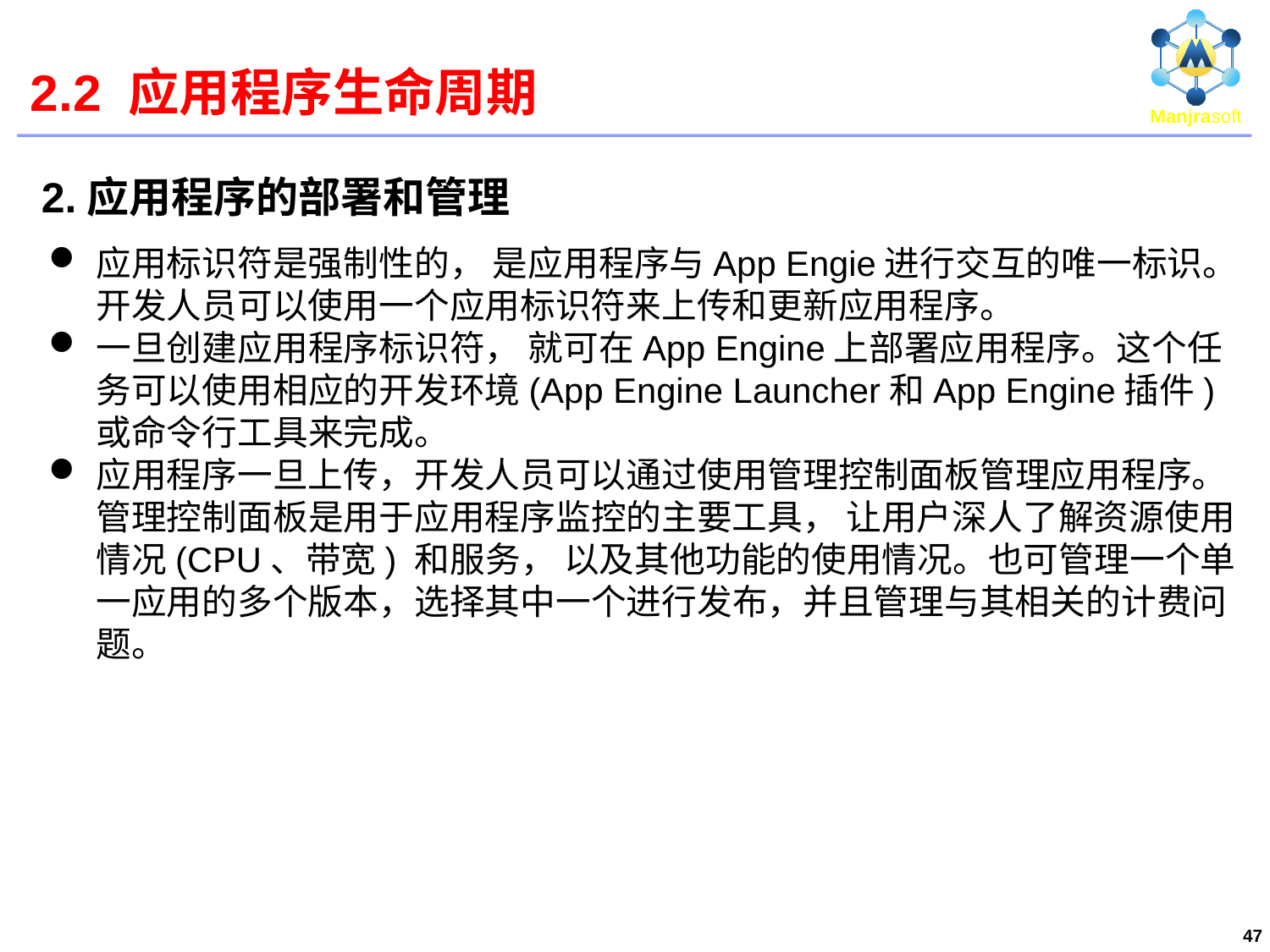

# 2.2 应用程序生命周期
2.应用程序的部署和管理
应用标识符是强制性的， 是应用程序与App Engie进行交互的唯一标识。开发人员可以使用一个应用标识符来上传和更新应用程序。
一旦创建应用程序标识符， 就可在App Engine上部署应用程序。这个任务可以使用相应的开发环境(App Engine Launcher和App Engine插件) 或命令行工具来完成。
应用程序一旦上传，开发人员可以通过使用管理控制面板管理应用程序。管理控制面板是用于应用程序监控的主要工具， 让用户深人了解资源使用情况(CPU、带宽) 和服务， 以及其他功能的使用情况。也可管理一个单一应用的多个版本，选择其中一个进行发布，并且管理与其相关的计费问题。
47